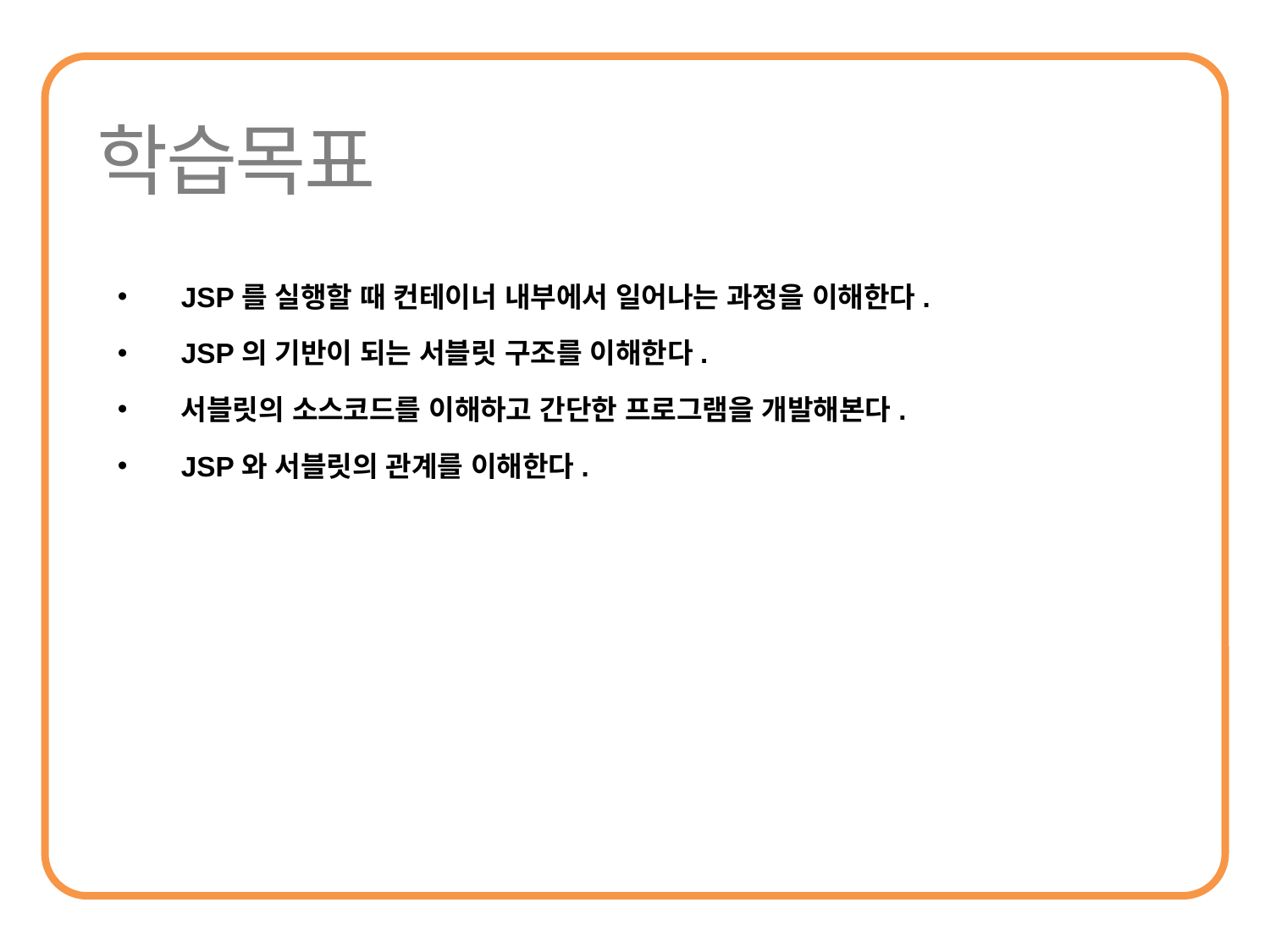

JSP를 실행할 때 컨테이너 내부에서 일어나는 과정을 이해한다.
JSP의 기반이 되는 서블릿 구조를 이해한다.
서블릿의 소스코드를 이해하고 간단한 프로그램을 개발해본다.
JSP와 서블릿의 관계를 이해한다.